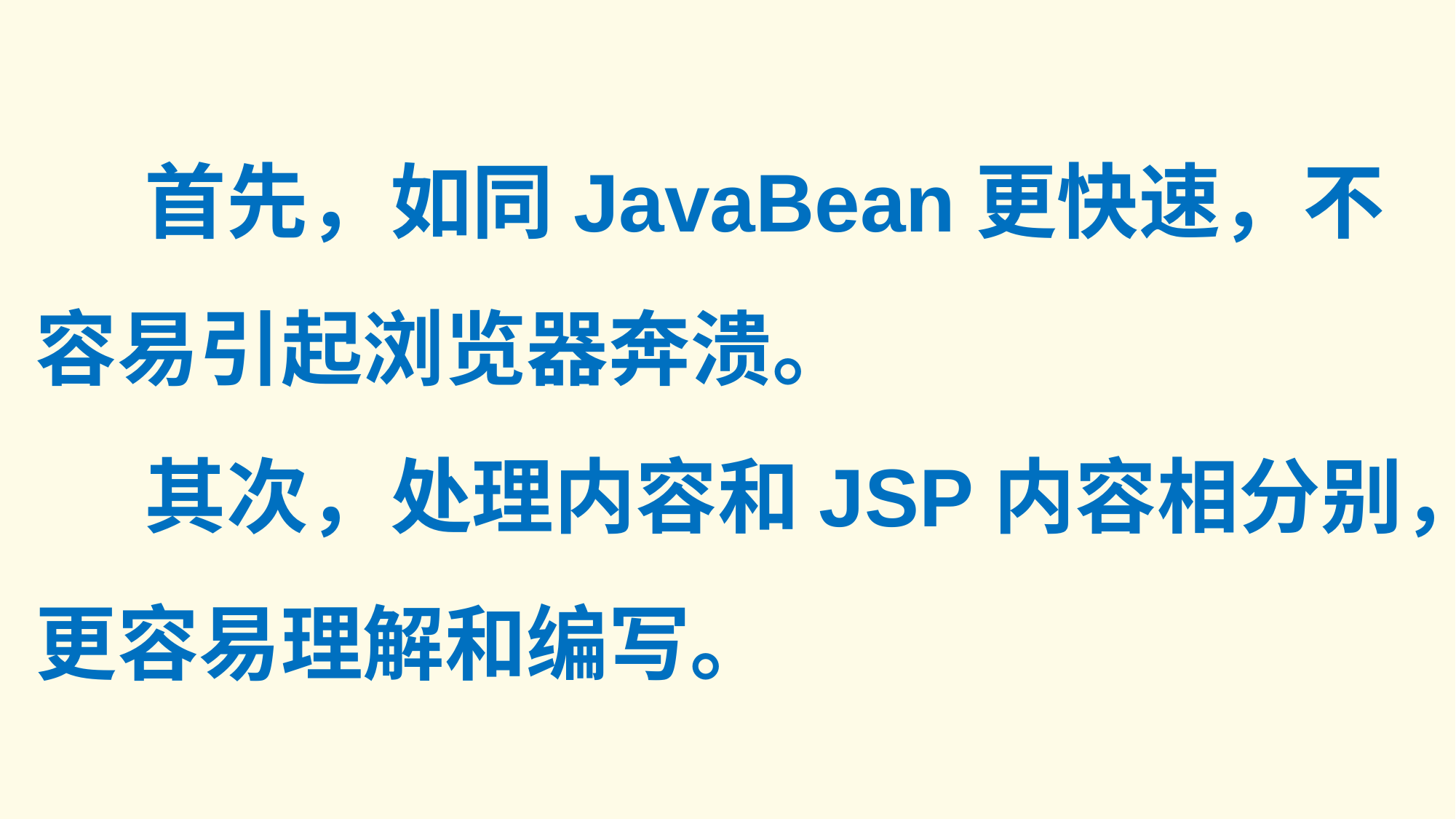

首先，如同JavaBean更快速，不容易引起浏览器奔溃。
	其次，处理内容和JSP内容相分别，更容易理解和编写。